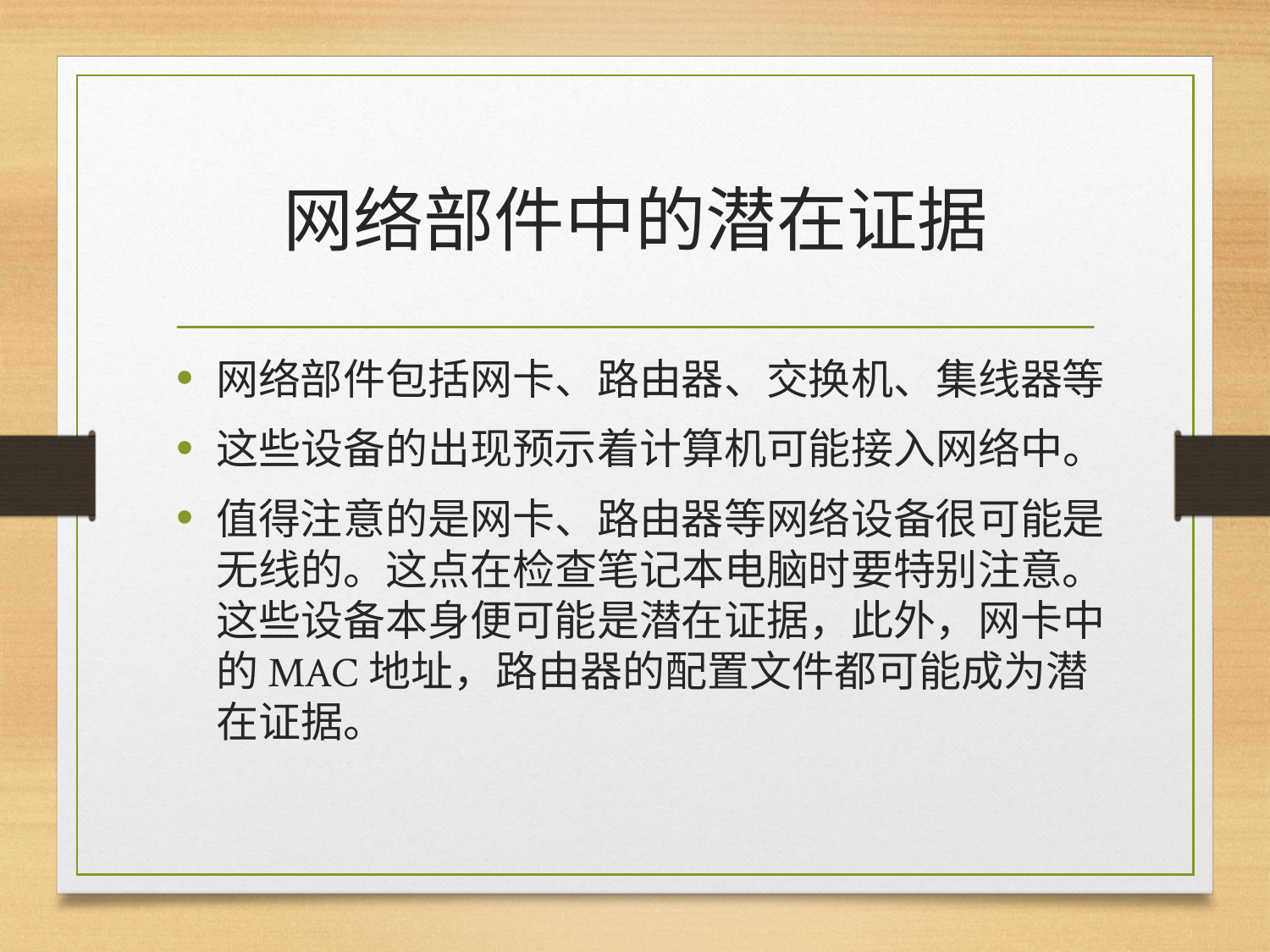

# 网络部件中的潜在证据
网络部件包括网卡、路由器、交换机、集线器等
这些设备的出现预示着计算机可能接入网络中。
值得注意的是网卡、路由器等网络设备很可能是无线的。这点在检查笔记本电脑时要特别注意。这些设备本身便可能是潜在证据，此外，网卡中的MAC地址，路由器的配置文件都可能成为潜在证据。